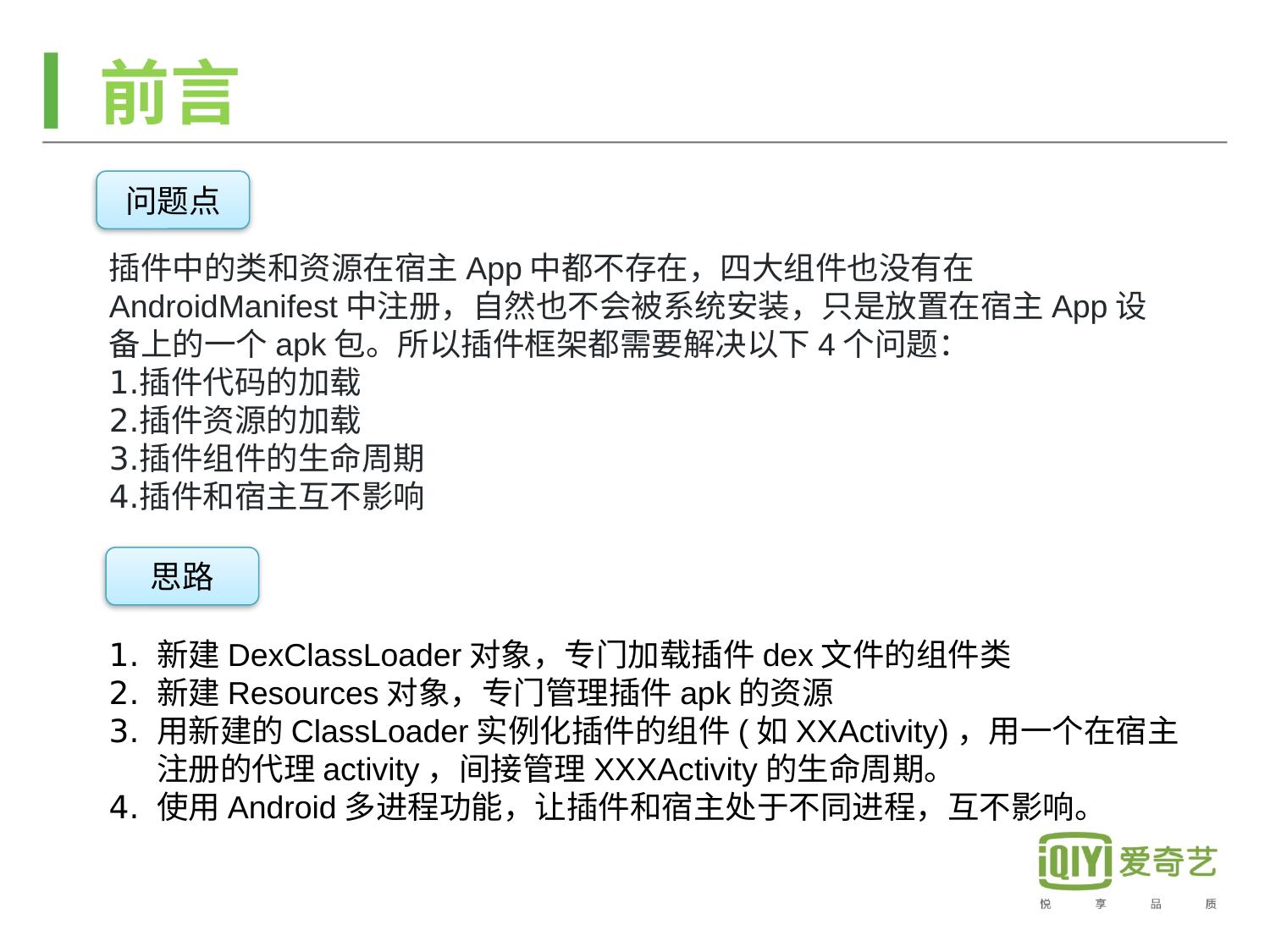

前言
问题点
插件中的类和资源在宿主App中都不存在，四大组件也没有在AndroidManifest中注册，自然也不会被系统安装，只是放置在宿主App设备上的一个apk包。所以插件框架都需要解决以下4个问题：
插件代码的加载
插件资源的加载
插件组件的生命周期
插件和宿主互不影响
思路
新建DexClassLoader对象，专门加载插件dex文件的组件类
新建Resources对象，专门管理插件apk的资源
用新建的ClassLoader实例化插件的组件(如XXActivity)，用一个在宿主注册的代理activity，间接管理XXXActivity的生命周期。
使用Android多进程功能，让插件和宿主处于不同进程，互不影响。